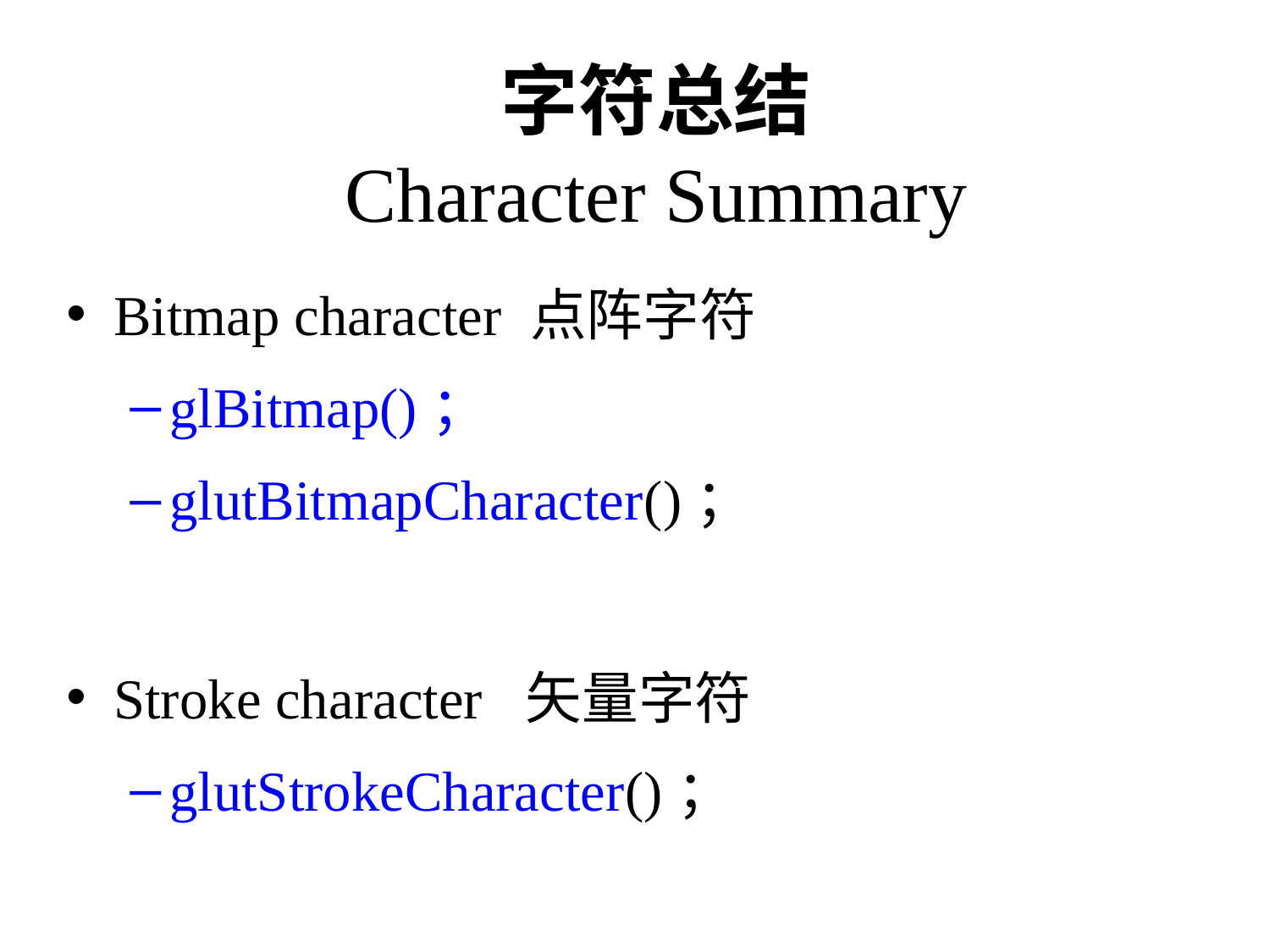

# 字符总结 Character Summary
Bitmap character 点阵字符
glBitmap()；
glutBitmapCharacter()；

Stroke character  矢量字符
glutStrokeCharacter()；